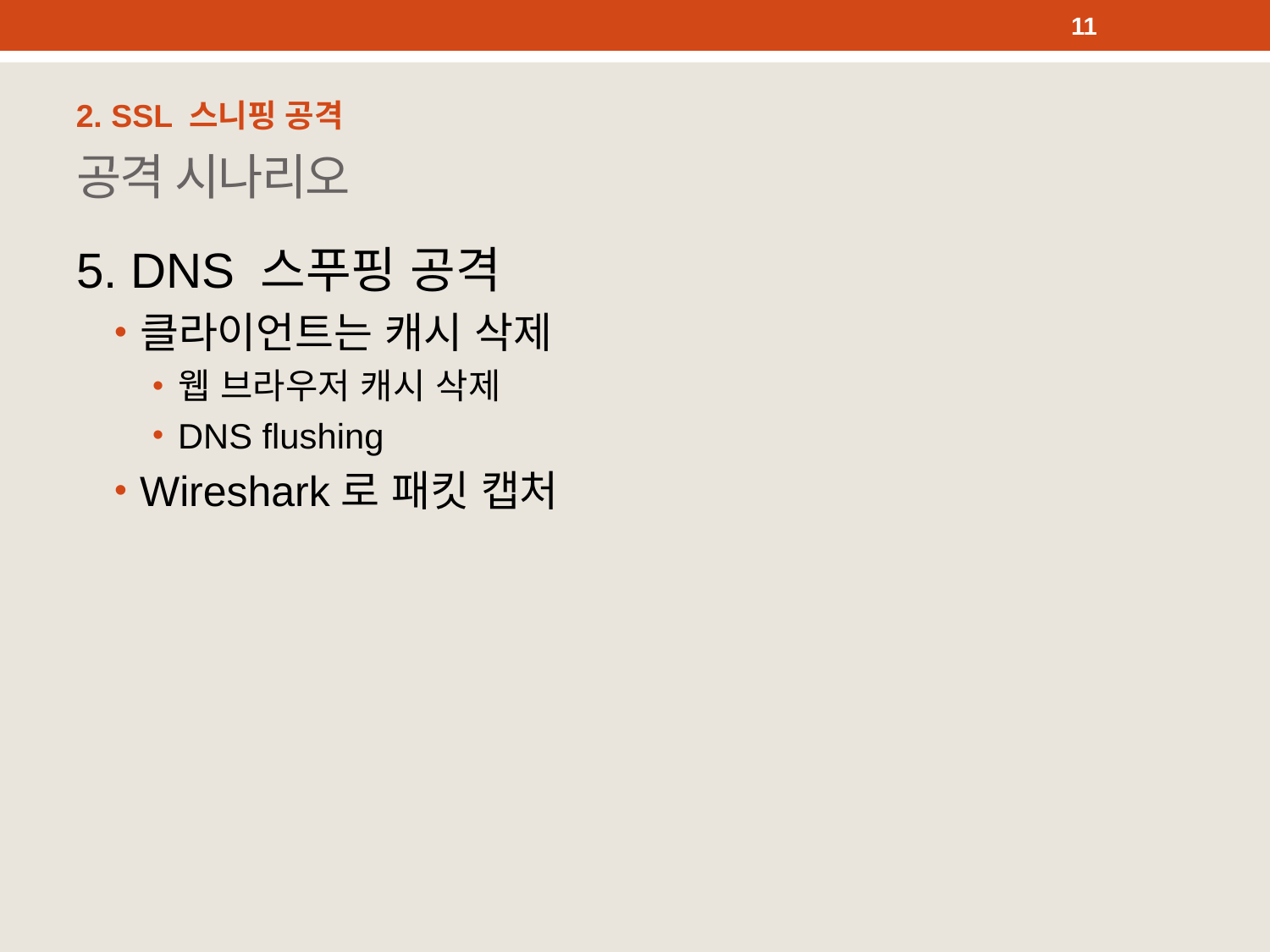

11
2. SSL 스니핑 공격
# 공격 시나리오
5. DNS 스푸핑 공격
클라이언트는 캐시 삭제
웹 브라우저 캐시 삭제
DNS flushing
Wireshark로 패킷 캡처